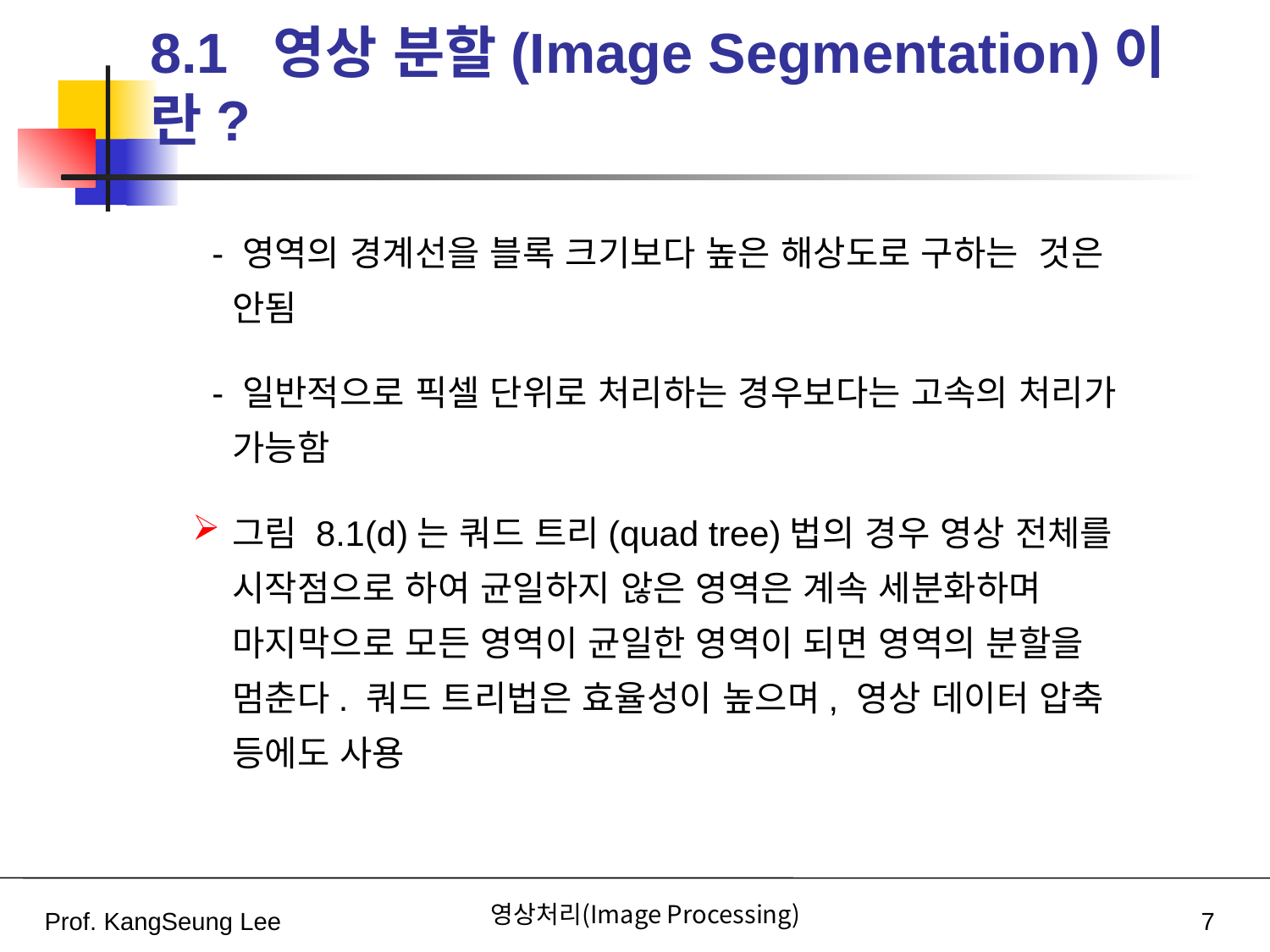

# 8.1  영상 분할(Image Segmentation)이란?
  - 영역의 경계선을 블록 크기보다 높은 해상도로 구하는  것은 안됨
  - 일반적으로 픽셀 단위로 처리하는 경우보다는 고속의 처리가 가능함
그림 8.1(d)는 쿼드 트리(quad tree)법의 경우 영상 전체를 시작점으로 하여 균일하지 않은 영역은 계속 세분화하며 마지막으로 모든 영역이 균일한 영역이 되면 영역의 분할을 멈춘다. 쿼드 트리법은 효율성이 높으며, 영상 데이터 압축 등에도 사용

Prof. KangSeung Lee
영상처리(Image Processing)
7